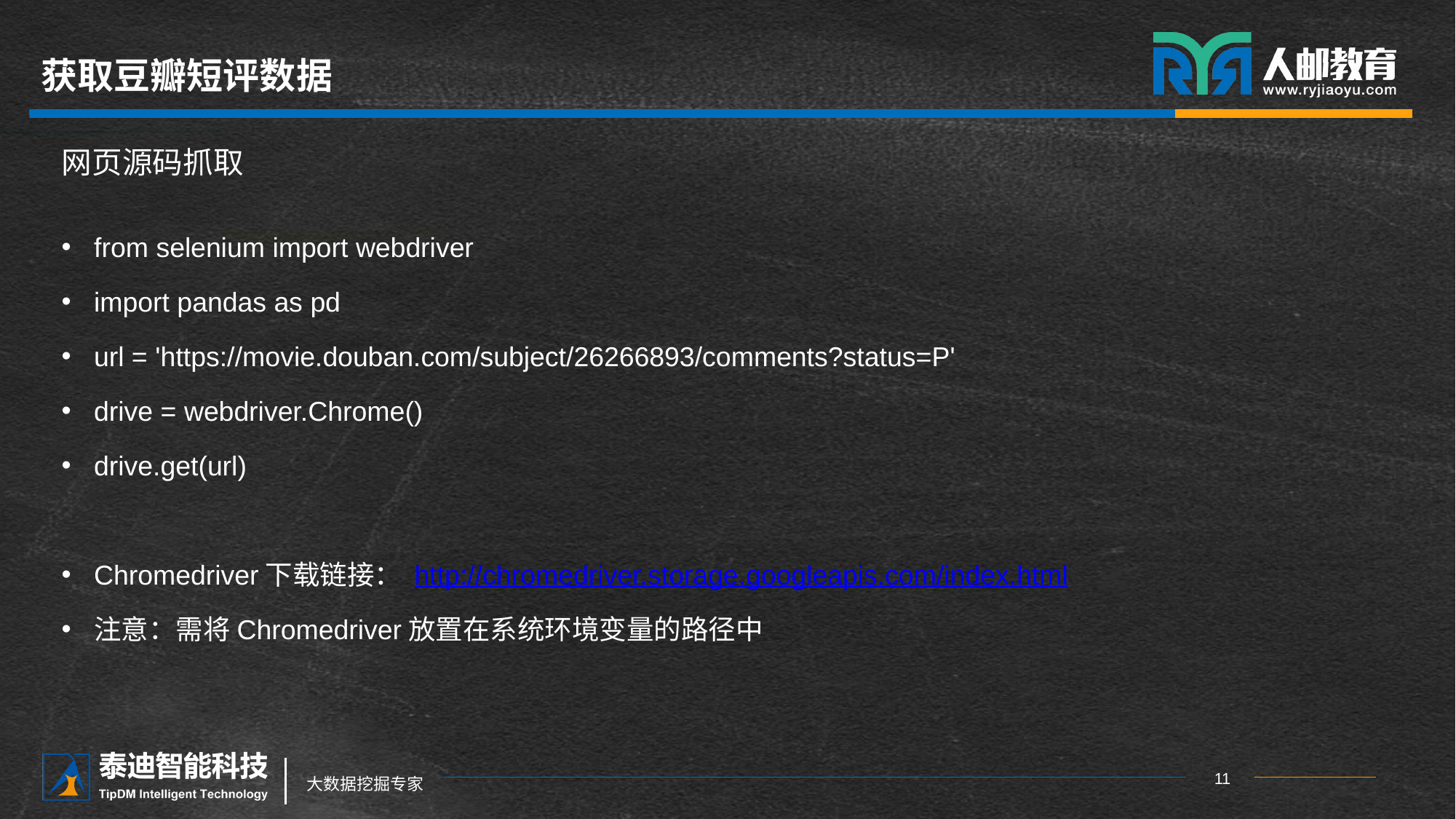

# 获取豆瓣短评数据
网页源码抓取
from selenium import webdriver
import pandas as pd
url = 'https://movie.douban.com/subject/26266893/comments?status=P'
drive = webdriver.Chrome()
drive.get(url)

Chromedriver下载链接： http://chromedriver.storage.googleapis.com/index.html
注意：需将Chromedriver放置在系统环境变量的路径中